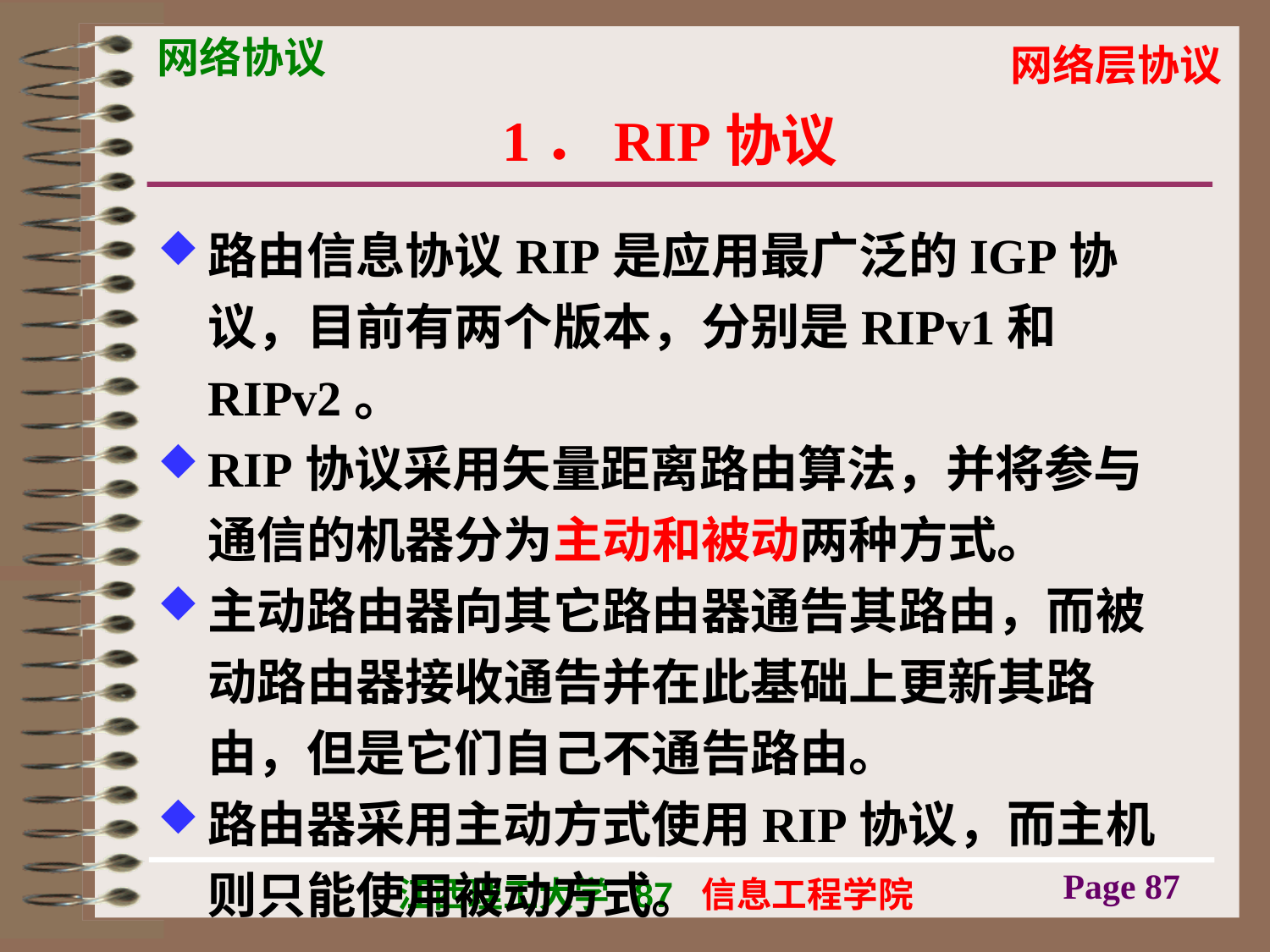

# 1．RIP协议
路由信息协议RIP是应用最广泛的IGP协议，目前有两个版本，分别是RIPv1和RIPv2。
RIP协议采用矢量距离路由算法，并将参与通信的机器分为主动和被动两种方式。
主动路由器向其它路由器通告其路由，而被动路由器接收通告并在此基础上更新其路由，但是它们自己不通告路由。
路由器采用主动方式使用RIP协议，而主机则只能使用被动方式。
Page 87